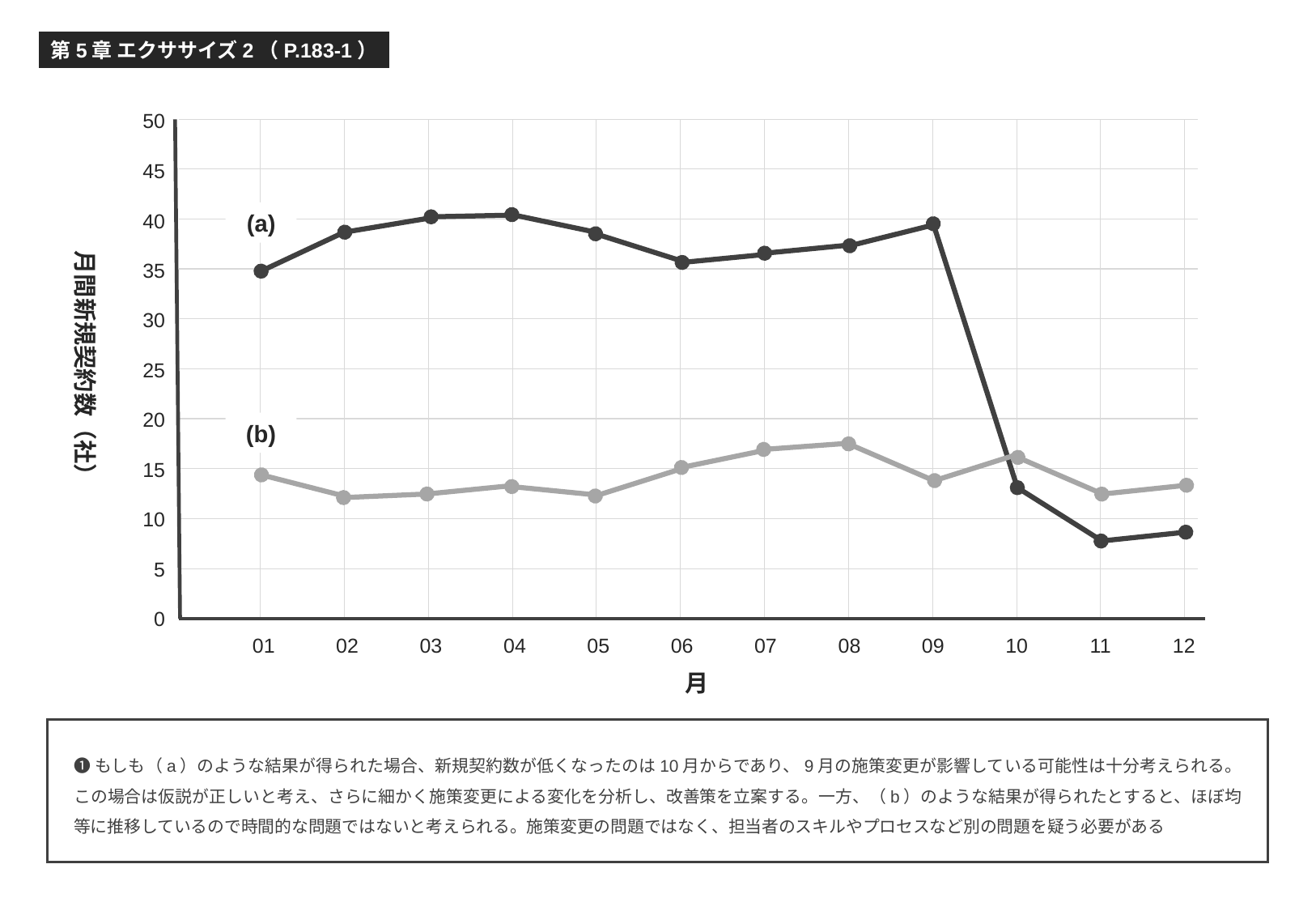

第5章 エクササイズ2（P.183-1）
50
01
02
03
04
05
06
07
08
09
10
11
12
月間新規契約数（社）
45
40
(a)
35
30
25
20
(b)
15
10
5
0
月

❶もしも（a）のような結果が得られた場合、新規契約数が低くなったのは10月からであり、9月の施策変更が影響している可能性は十分考えられる。この場合は仮説が正しいと考え、さらに細かく施策変更による変化を分析し、改善策を立案する。一方、（b）のような結果が得られたとすると、ほぼ均等に推移しているので時間的な問題ではないと考えられる。施策変更の問題ではなく、担当者のスキルやプロセスなど別の問題を疑う必要がある